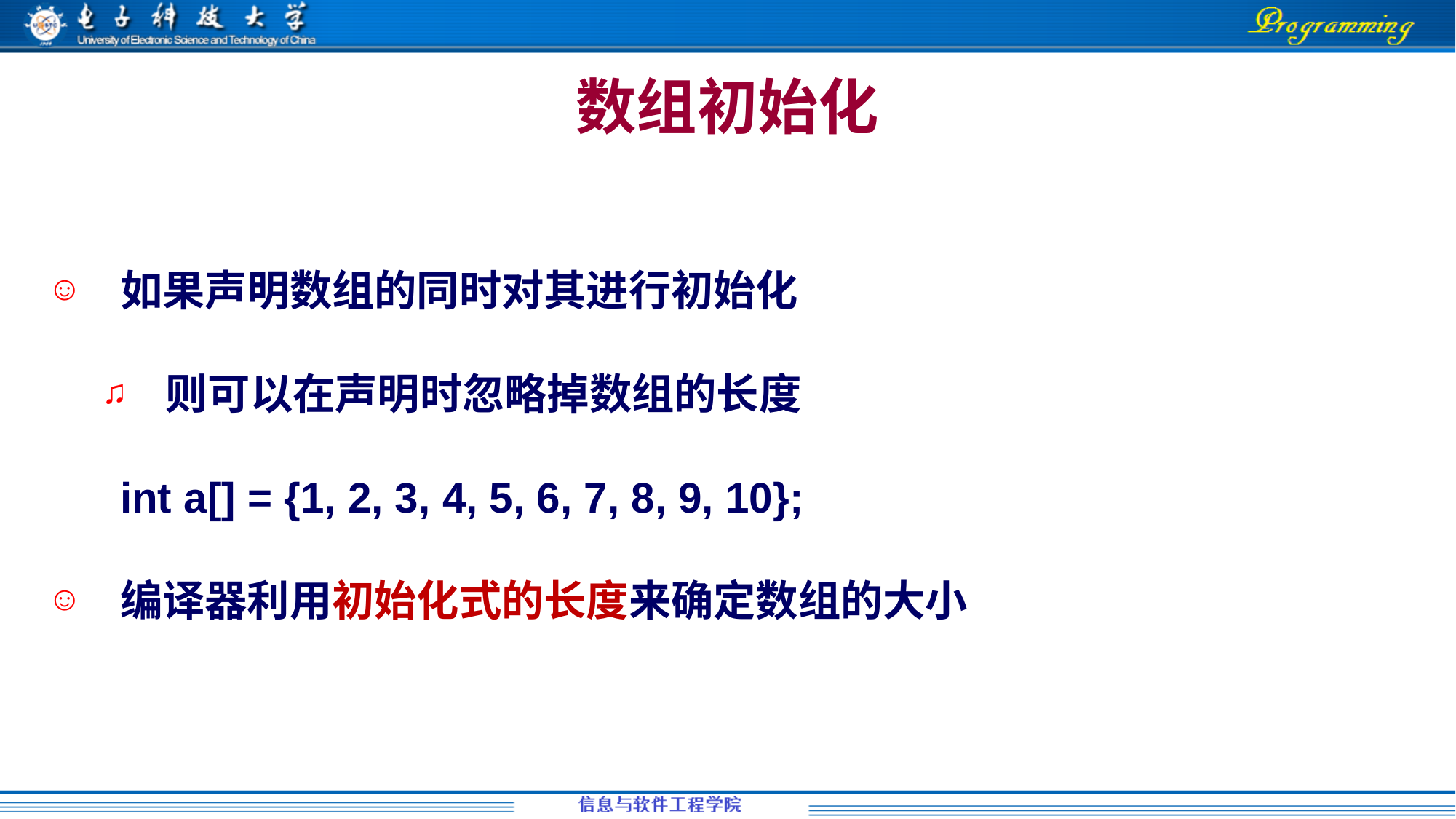

数组初始化
如果声明数组的同时对其进行初始化
则可以在声明时忽略掉数组的长度
	int a[] = {1, 2, 3, 4, 5, 6, 7, 8, 9, 10};
编译器利用初始化式的长度来确定数组的大小